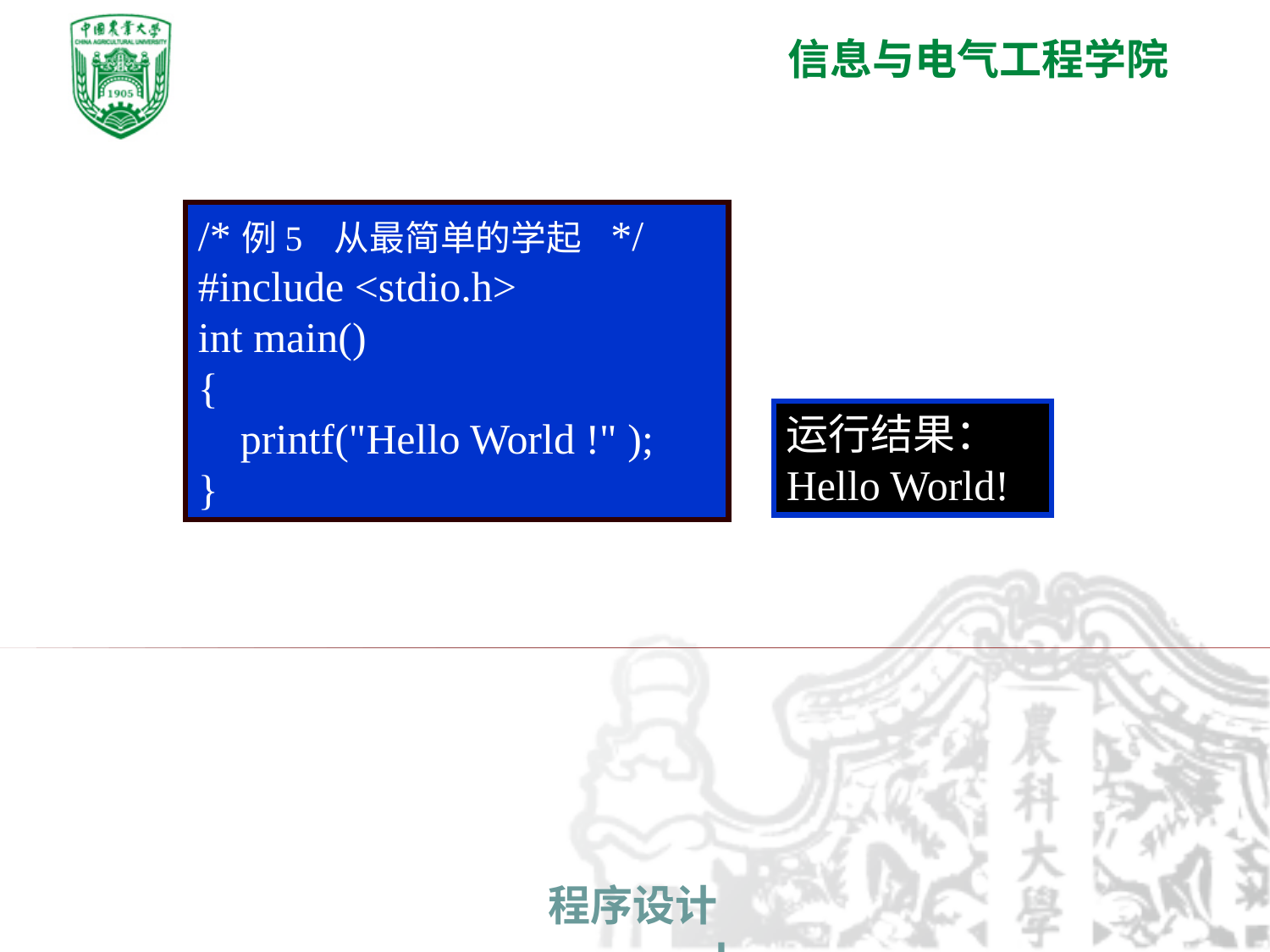

/*例5  从最简单的学起  */
#include <stdio.h>
int main()
{
    printf("Hello World !" );
}
运行结果：
Hello World!